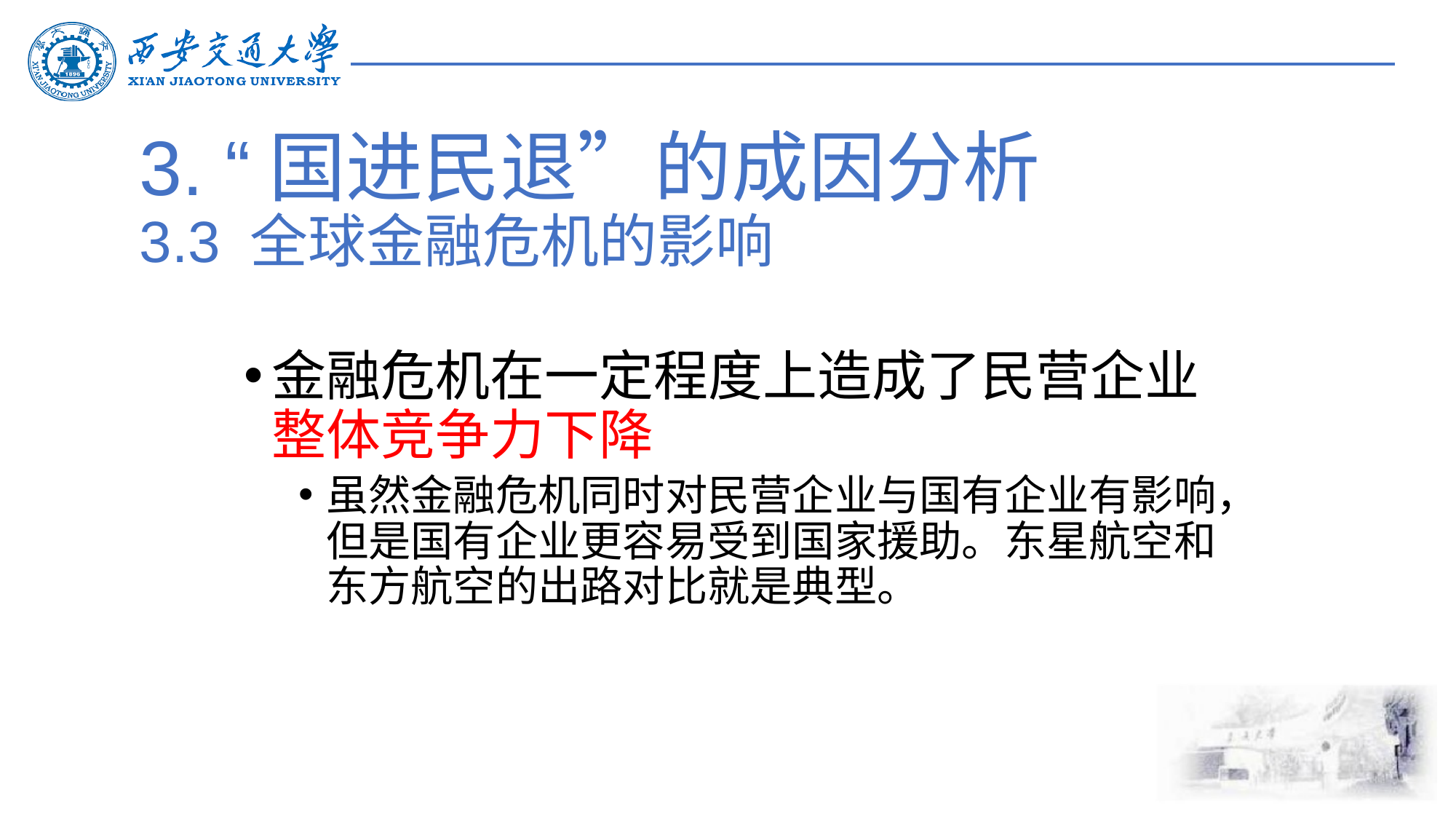

# 3. “国进民退”的成因分析 3.3 全球金融危机的影响
金融危机在一定程度上造成了民营企业整体竞争力下降
虽然金融危机同时对民营企业与国有企业有影响，但是国有企业更容易受到国家援助。东星航空和东方航空的出路对比就是典型。